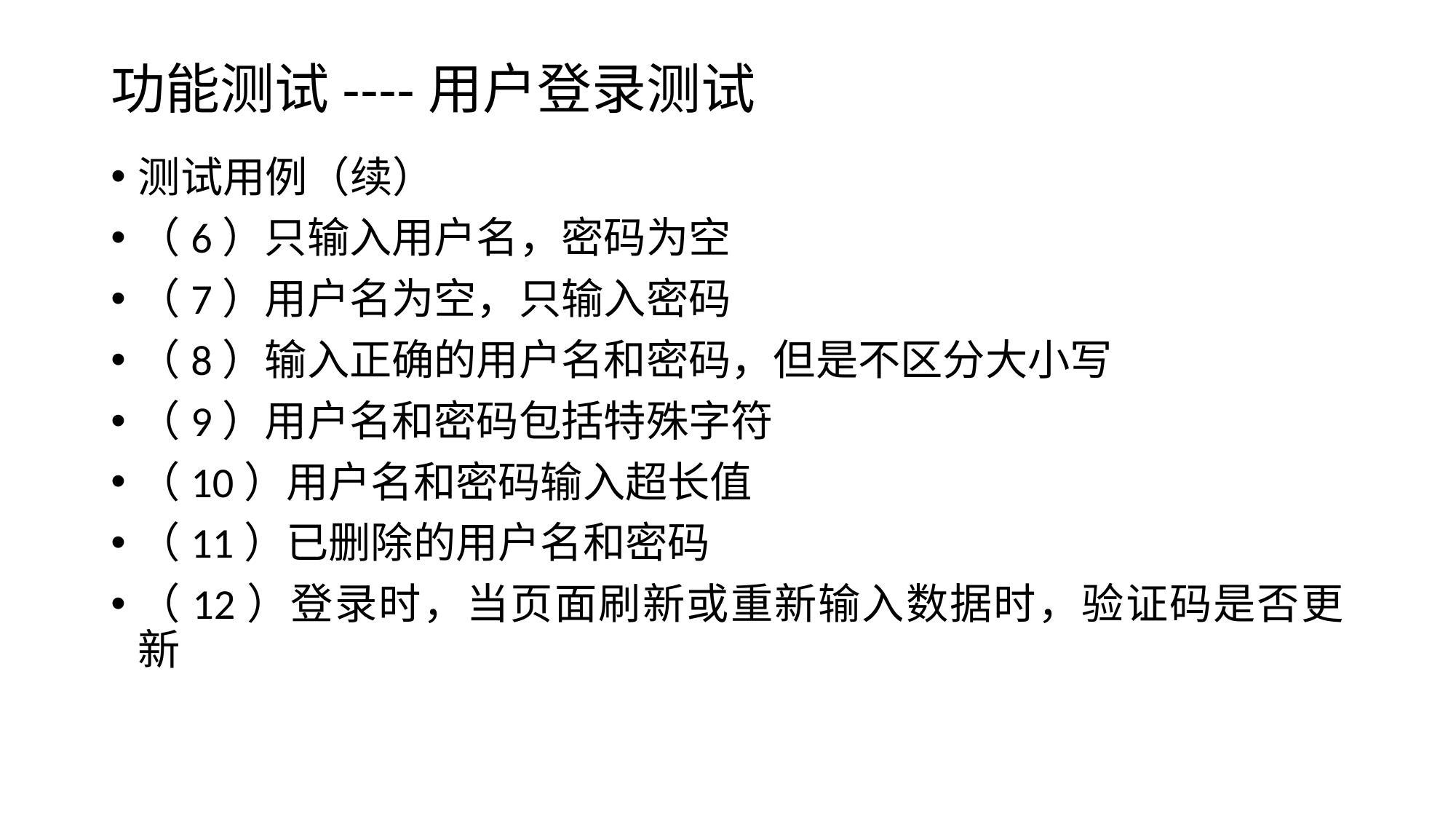

# 功能测试----用户登录测试
测试用例（续）
（6）只输入用户名，密码为空
（7）用户名为空，只输入密码
（8）输入正确的用户名和密码，但是不区分大小写
（9）用户名和密码包括特殊字符
（10）用户名和密码输入超长值
（11）已删除的用户名和密码
（12）登录时，当页面刷新或重新输入数据时，验证码是否更新